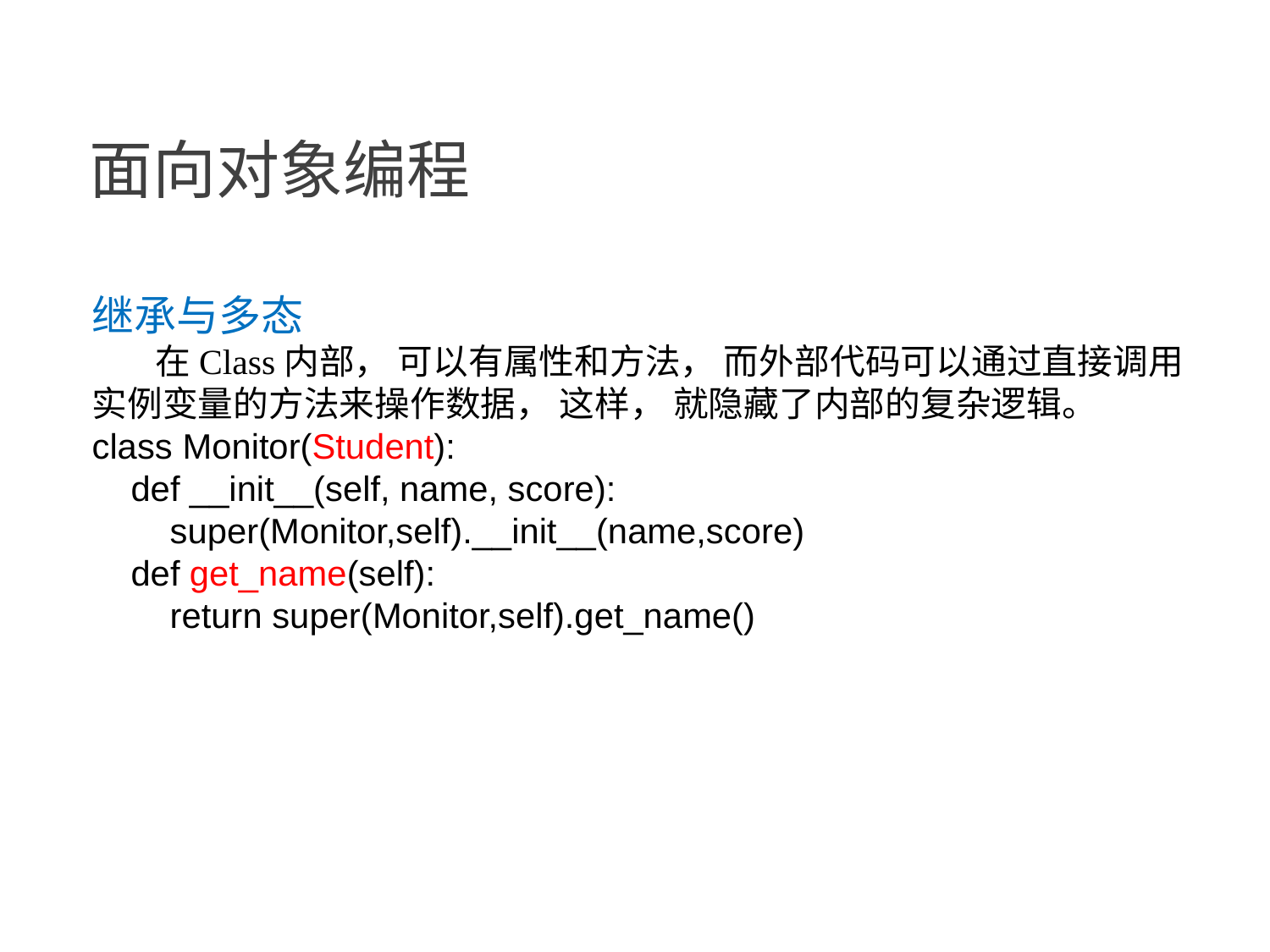

面向对象编程
继承与多态
在Class内部， 可以有属性和方法， 而外部代码可以通过直接调用实例变量的方法来操作数据， 这样， 就隐藏了内部的复杂逻辑。
class Monitor(Student):
    def __init__(self, name, score):
        super(Monitor,self).__init__(name,score)
    def get_name(self):
        return super(Monitor,self).get_name()